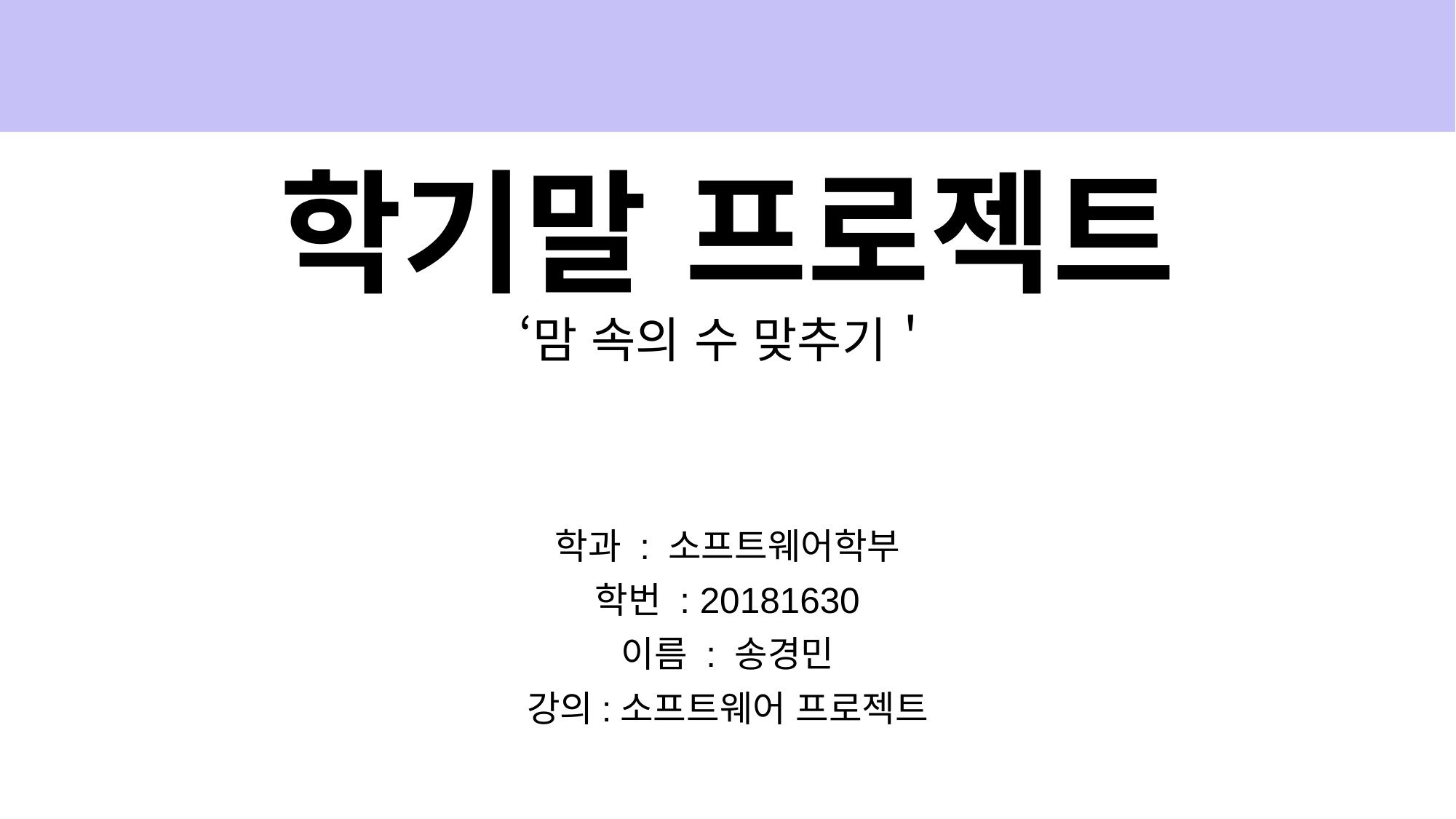

학기말 프로젝트
‘맘 속의 수 맞추기＇
학과 : 소프트웨어학부
학번 : 20181630
이름 : 송경민
강의:소프트웨어 프로젝트